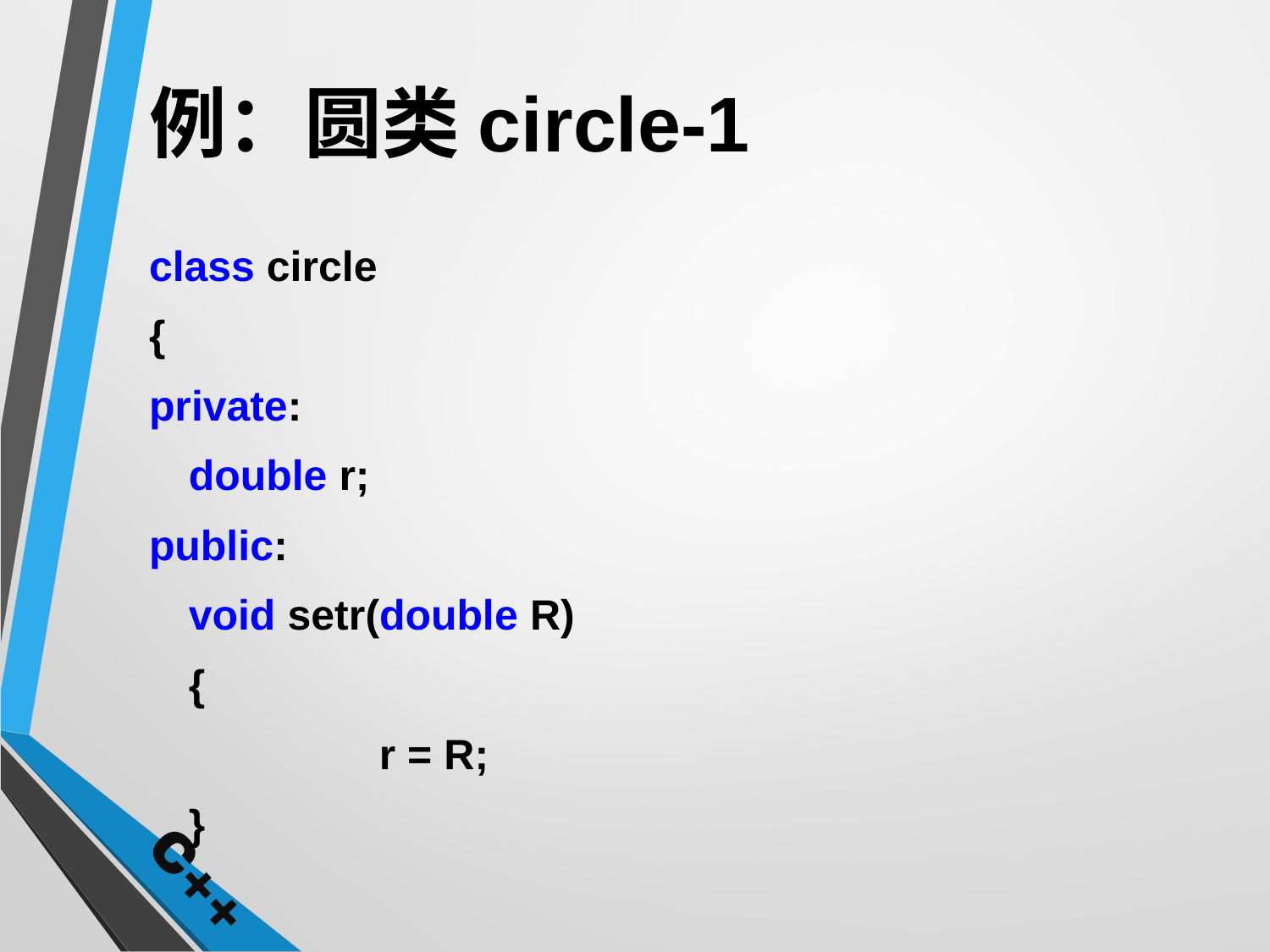

# 例：圆类circle-1
class circle
{
private:
	double r;
public:
	void setr(double R)
	{
		r = R;
	}